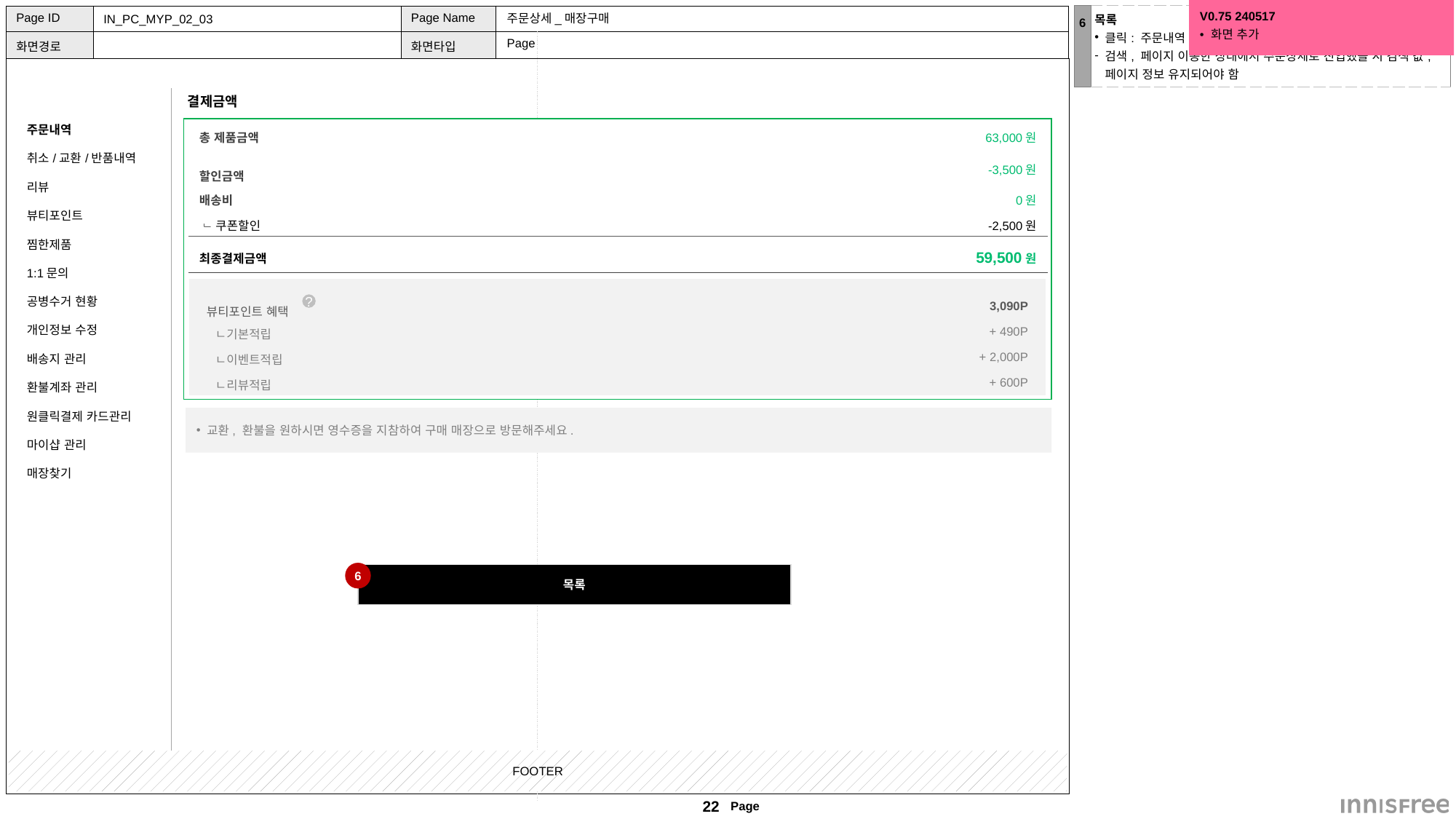

V0.75 240517
화면 추가
| 6 | 목록 클릭: 주문내역 목록으로 이동 검색, 페이지 이동한 상태에서 주문상세로 진입했을 시 검색 값, 페이지 정보 유지되어야 함 |
| --- | --- |
IN_PC_MYP_02_03
# 주문상세_매장구매
Page
결제금액
| 주문내역 |
| --- |
| 취소/교환/반품내역 |
| 리뷰 |
| 뷰티포인트 |
| 찜한제품 |
| 1:1문의 |
| 공병수거 현황 |
| 개인정보 수정 |
| 배송지 관리 |
| 환불계좌 관리 |
| 원클릭결제 카드관리 |
| 마이샵 관리 |
| 매장찾기 |
|  |

| 총 제품금액 | 63,000원 |
| --- | --- |
| 할인금액 | -3,500원 |
| 배송비 | 0원 |
| ⨽쿠폰할인 | -2,500원 |
| 최종결제금액 | 59,500원 |
| 뷰티포인트 혜택 | 3,090P |
| --- | --- |
| ㄴ기본적립 | + 490P |
| ㄴ이벤트적립 | + 2,000P |
| ㄴ리뷰적립 | + 600P |
?
교환, 환불을 원하시면 영수증을 지참하여 구매 매장으로 방문해주세요.
6
목록
FOOTER